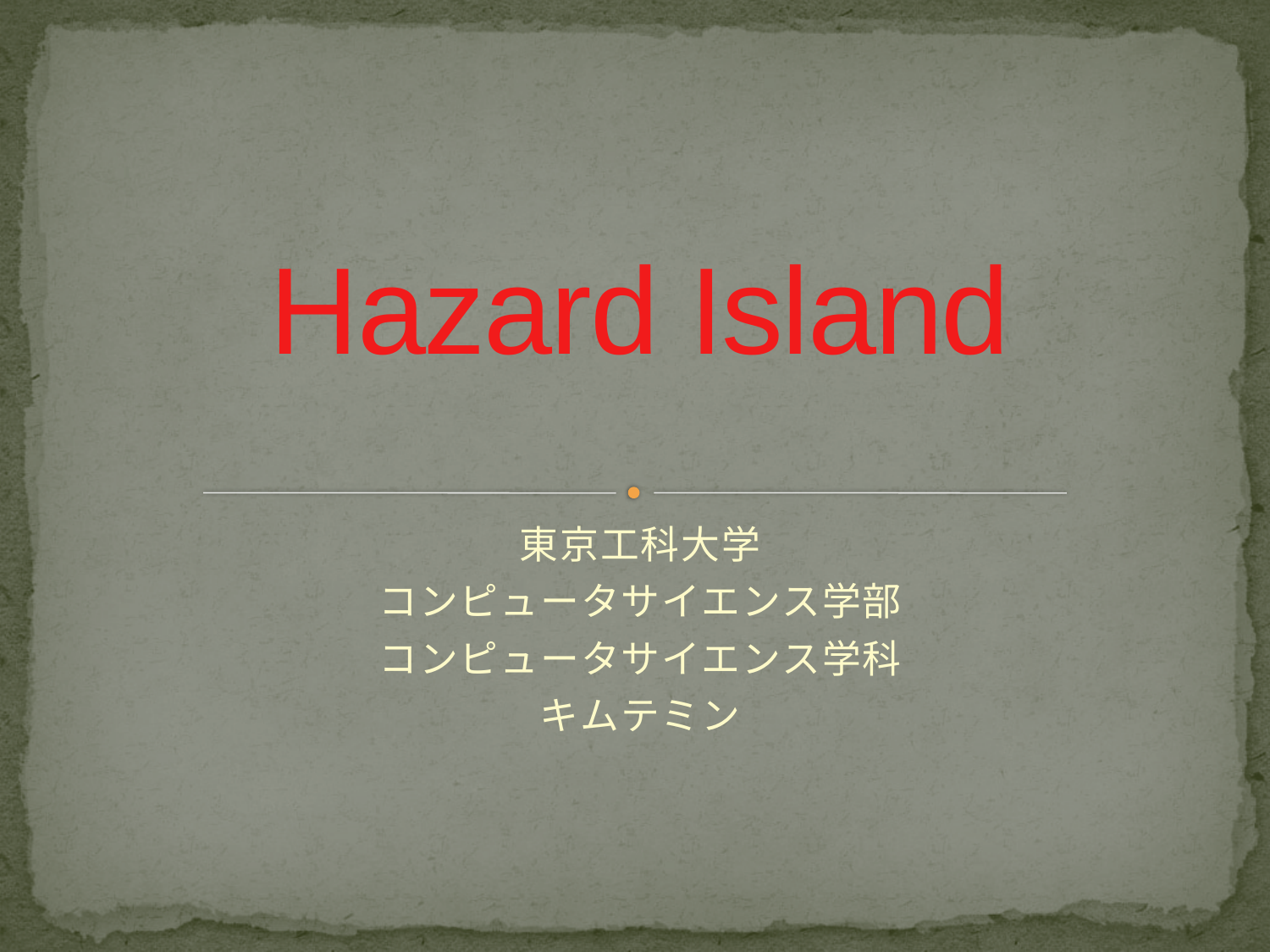

# Hazard Island
東京工科大学
コンピュータサイエンス学部
コンピュータサイエンス学科
キムテミン